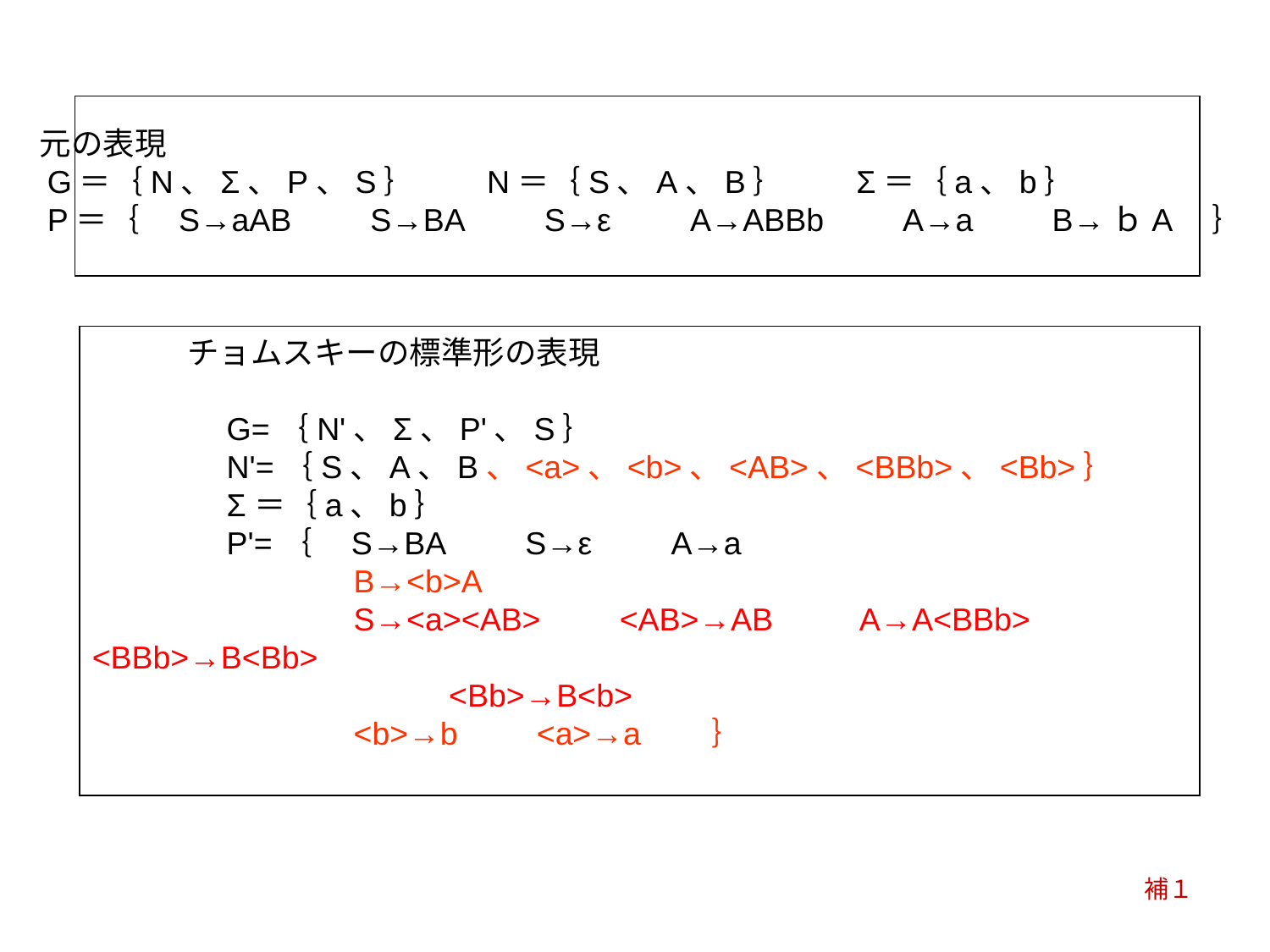

元の表現
　G＝｛N、Σ、P、S｝　　N＝｛S、A、B｝　　Σ＝｛a、b｝
　P＝｛　S→aAB　　S→BA　　S→ε　　A→ABBb　　A→a　　B→ｂA　｝
　　　チョムスキーの標準形の表現

　　　　G=｛N'、Σ、P'、S｝
　　　　N'=｛S、A、B、<a>、<b>、<AB>、<BBb>、<Bb>｝
　　　　Σ＝｛a、b｝
　　　　P'=｛　S→BA　　S→ε　　A→a
　　　　　　　　B→<b>A
　　　　　　　　S→<a><AB>　　<AB>→AB　　 A→A<BBb>　　<BBb>→B<Bb>
　　　　　　　　　　　<Bb>→B<b>
　　　　　　　　<b>→b　　<a>→a　　｝

補１